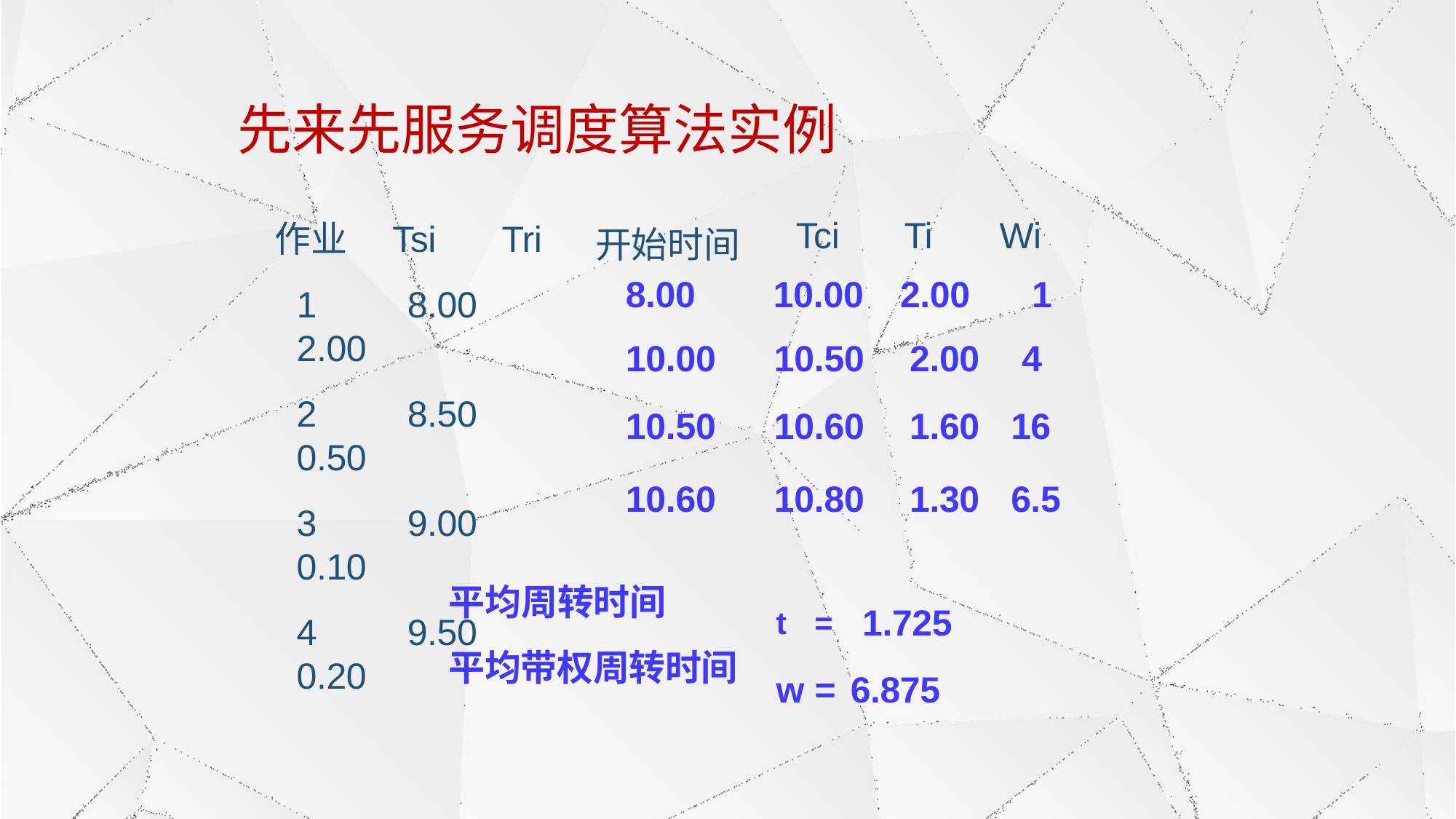

# 先来先服务调度算法实例
作业	Tsi	Tri
1	8.00	2.00
2	8.50	0.50
3	9.00	0.10
4	9.50	0.20
| 开始时间 | Tci | Ti | Wi |
| --- | --- | --- | --- |
| 8.00 | 10.00 | 2.00 | 1 |
| 10.00 | 10.50 | 2.00 | 4 |
| 10.50 | 10.60 | 1.60 | 16 |
| 10.60 | 10.80 | 1.30 | 6.5 |
平均周转时间
平均带权周转时间
t	=	1.725
w = 6.875